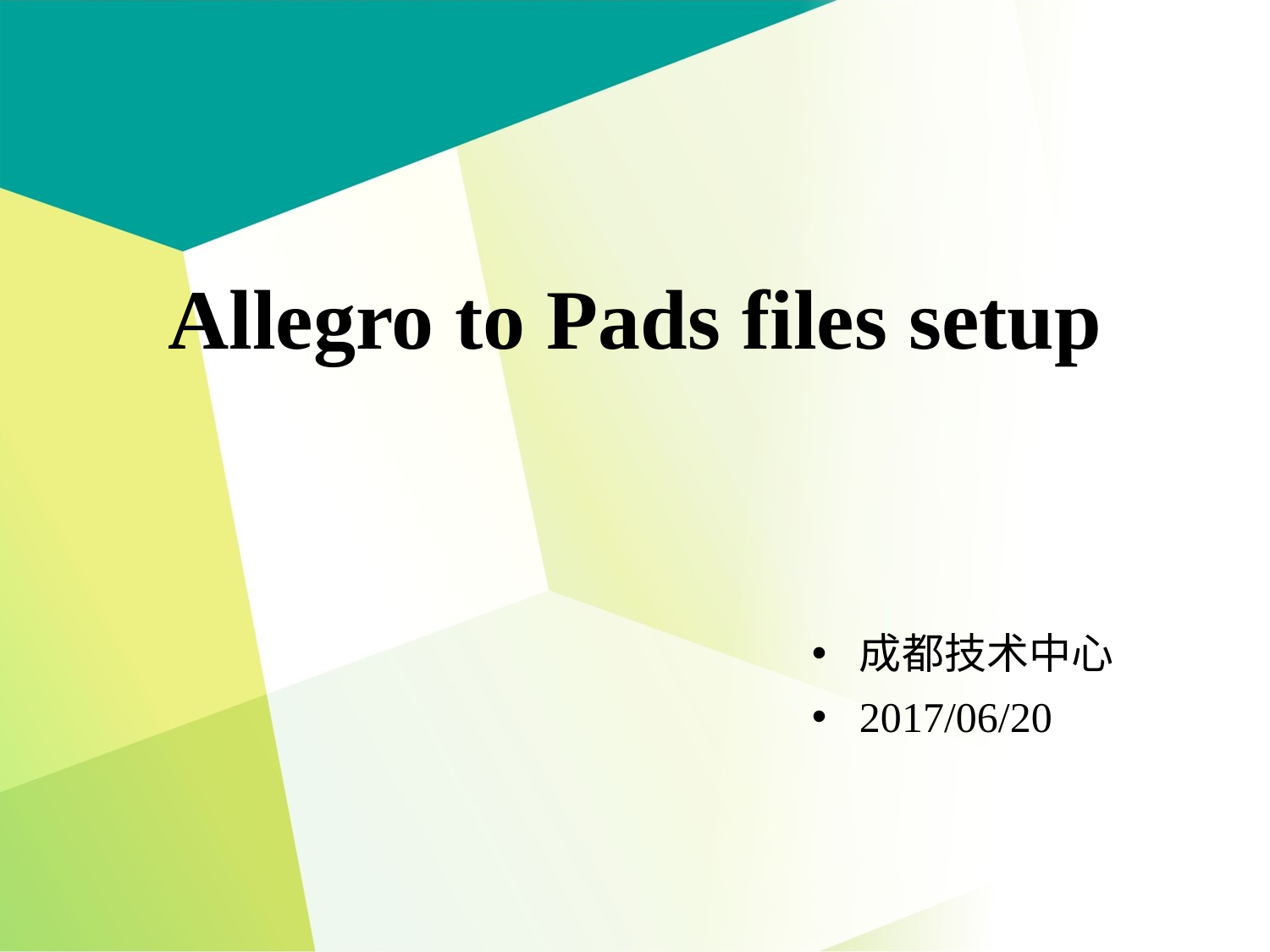

# Allegro to Pads files setup
成都技术中心
2017/06/20